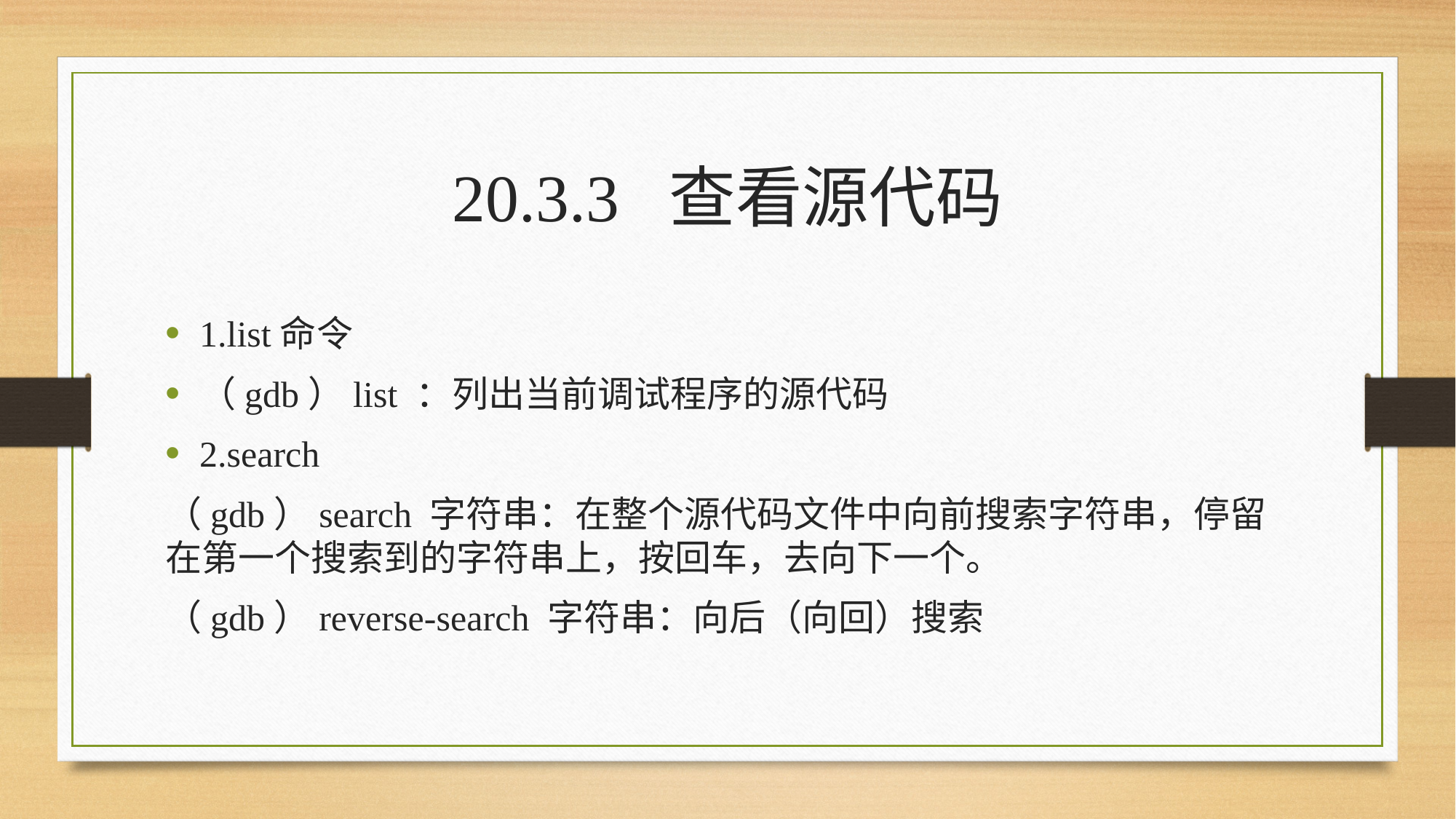

20.3.3  查看源代码
1.list命令
（gdb）list ：列出当前调试程序的源代码
2.search
（gdb）search 字符串：在整个源代码文件中向前搜索字符串，停留在第一个搜索到的字符串上，按回车，去向下一个。
（gdb）reverse-search 字符串：向后（向回）搜索